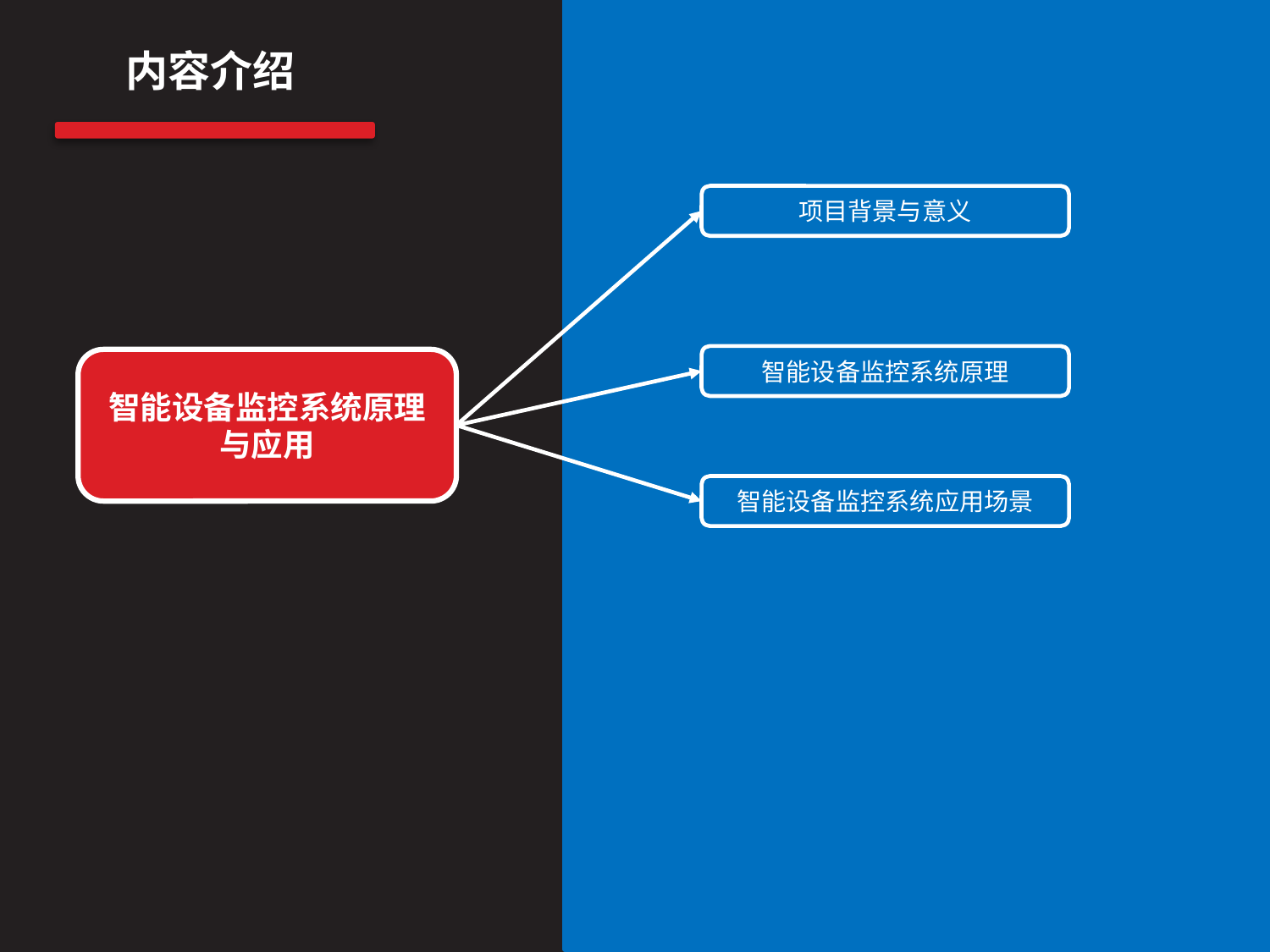

内容介绍

项目背景与意义
智能设备监控系统原理
智能设备监控系统原理与应用
智能设备监控系统应用场景